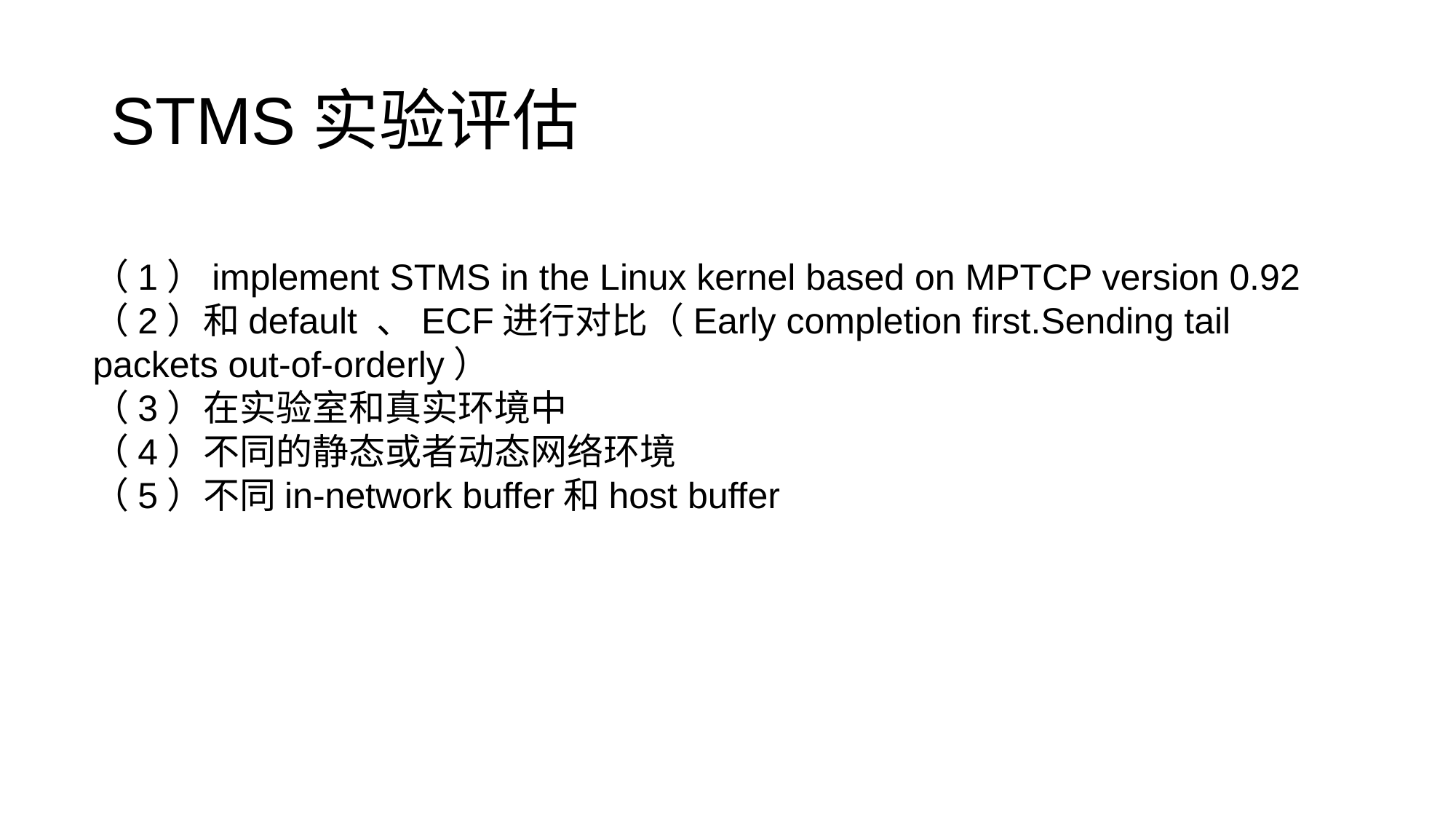

# STMS实验评估
（1）implement STMS in the Linux kernel based on MPTCP version 0.92
（2）和default 、ECF进行对比（Early completion first.Sending tail packets out-of-orderly）
（3）在实验室和真实环境中
（4）不同的静态或者动态网络环境
（5）不同in-network buffer和host buffer